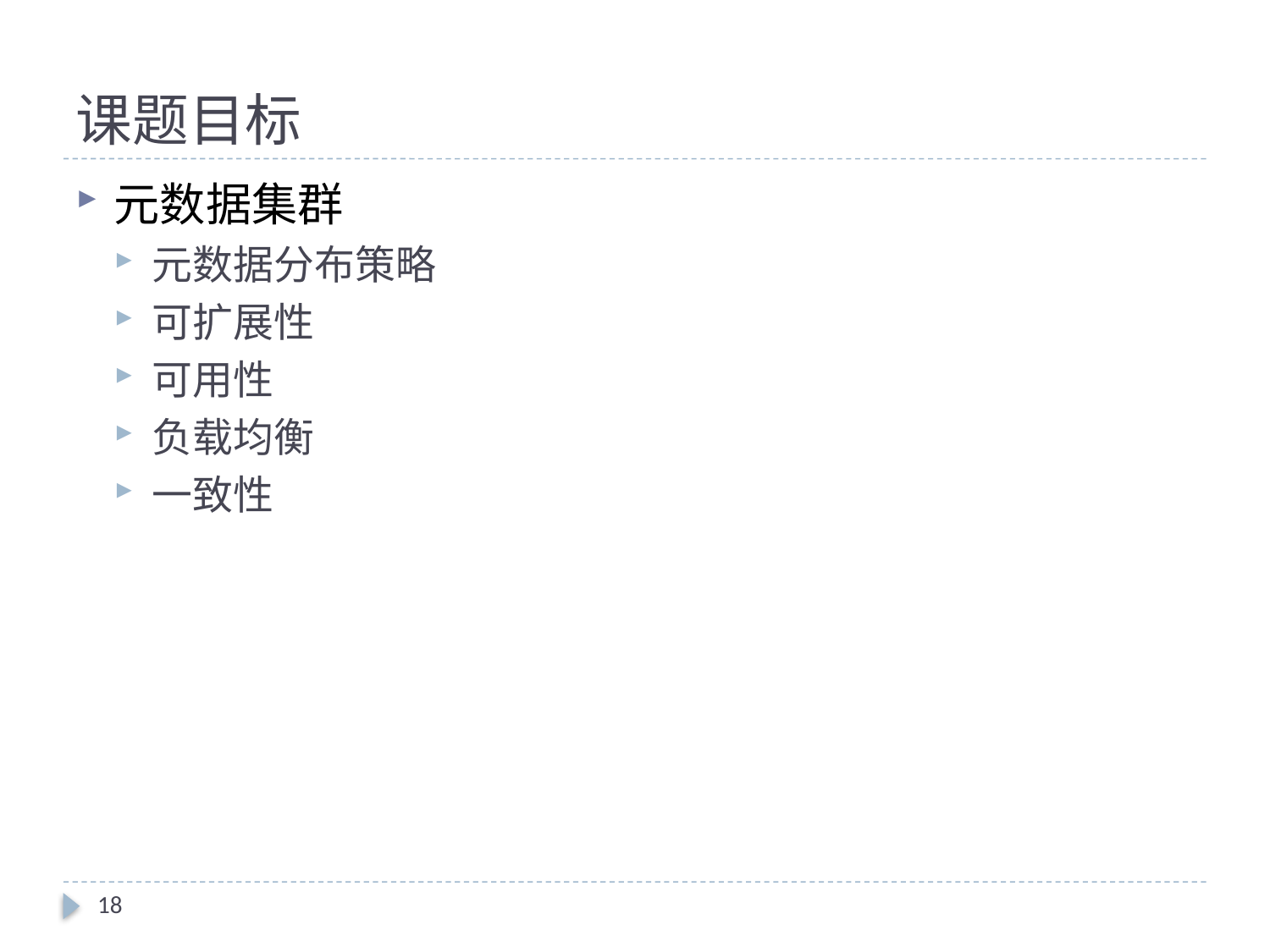

# 课题目标
元数据集群
元数据分布策略
可扩展性
可用性
负载均衡
一致性
18